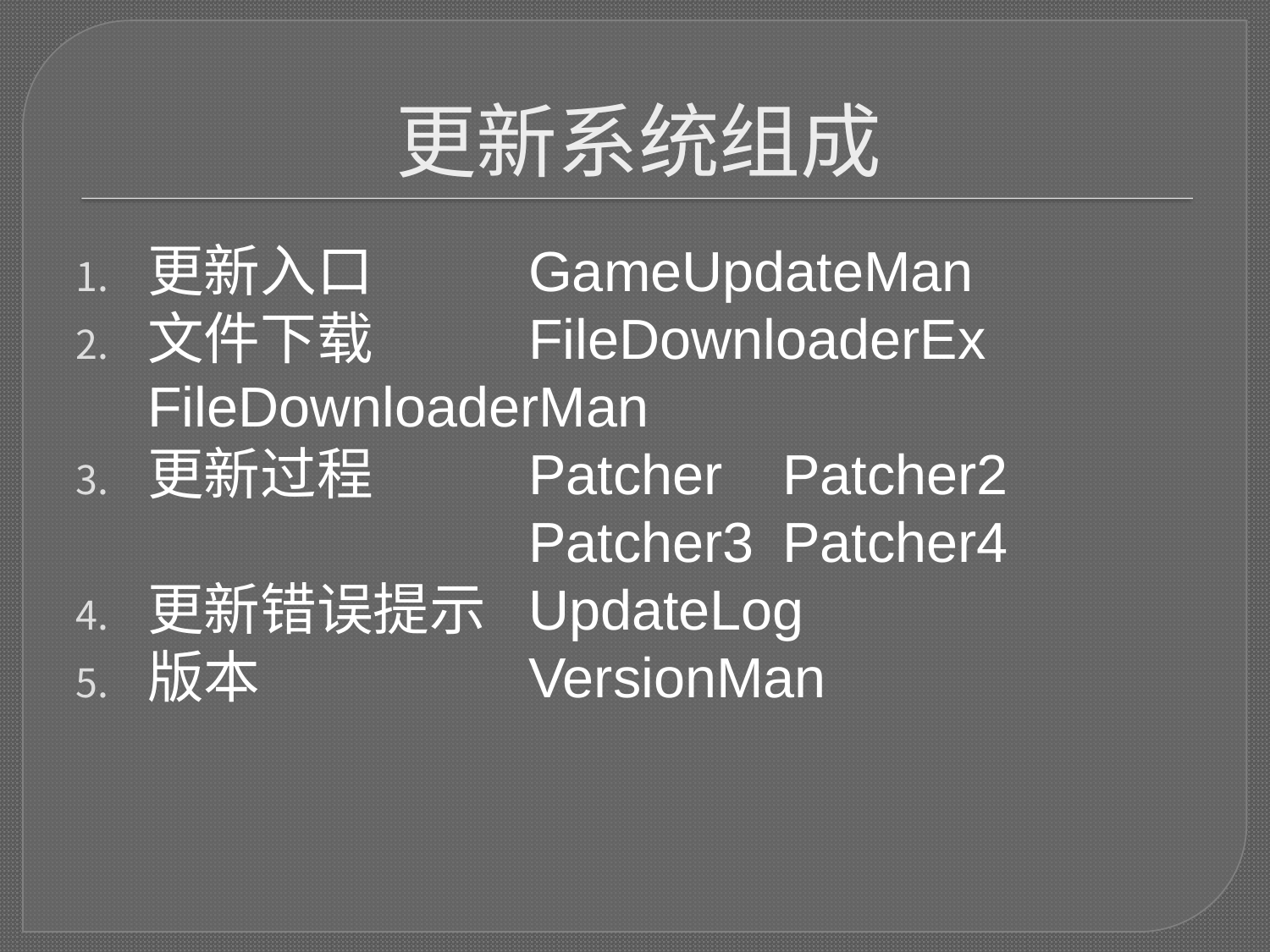

# 更新系统组成
更新入口		GameUpdateMan
文件下载		FileDownloaderEx	FileDownloaderMan
更新过程		Patcher	Patcher2 					Patcher3 	Patcher4
更新错误提示	UpdateLog
版本			VersionMan